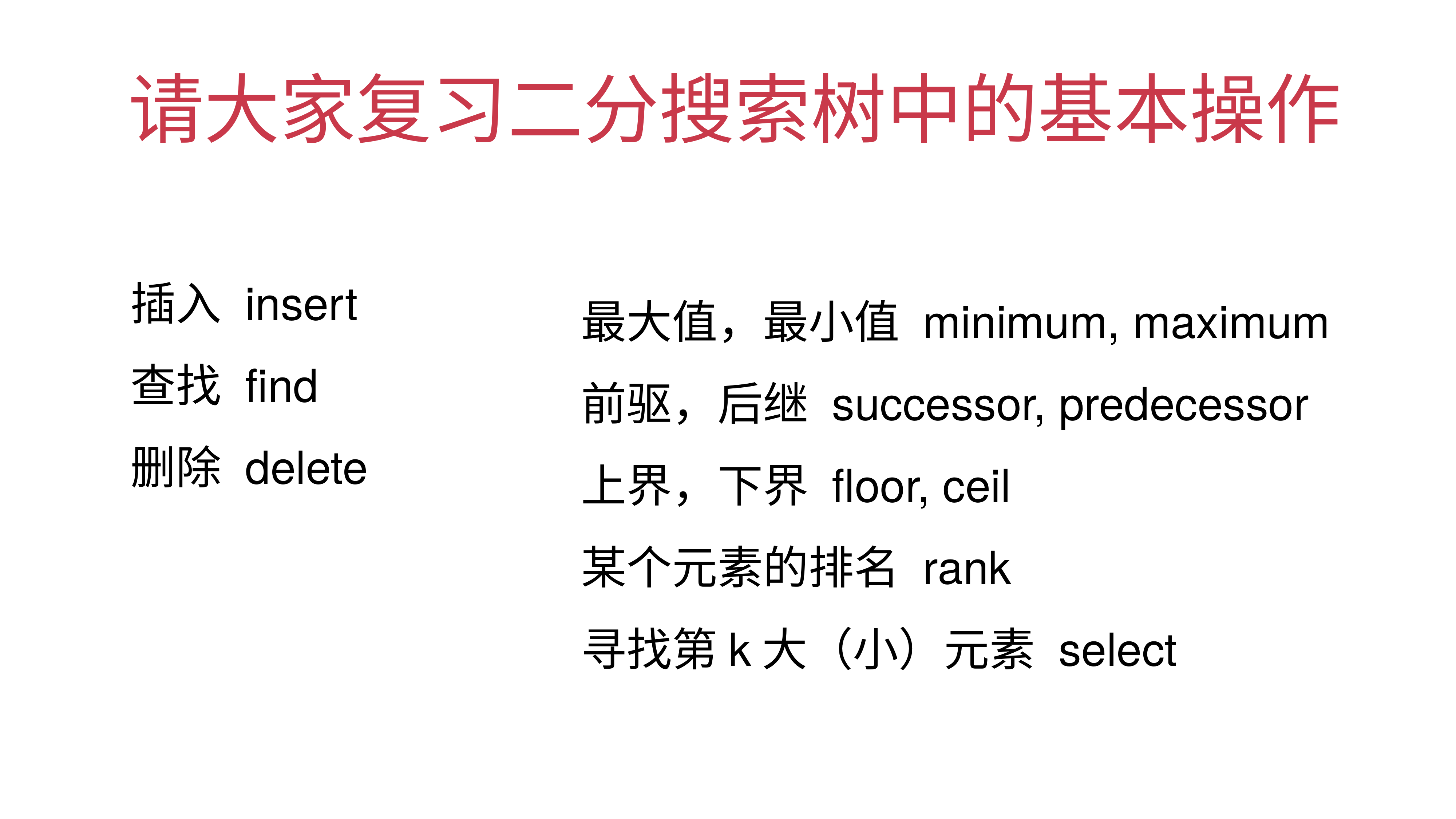

# 请大家复习二分搜索树中的基本操作
插入 insert
查找 find
删除 delete
最大值，最小值 minimum, maximum
前驱，后继 successor, predecessor
上界，下界 floor, ceil
某个元素的排名 rank
寻找第k大（小）元素 select